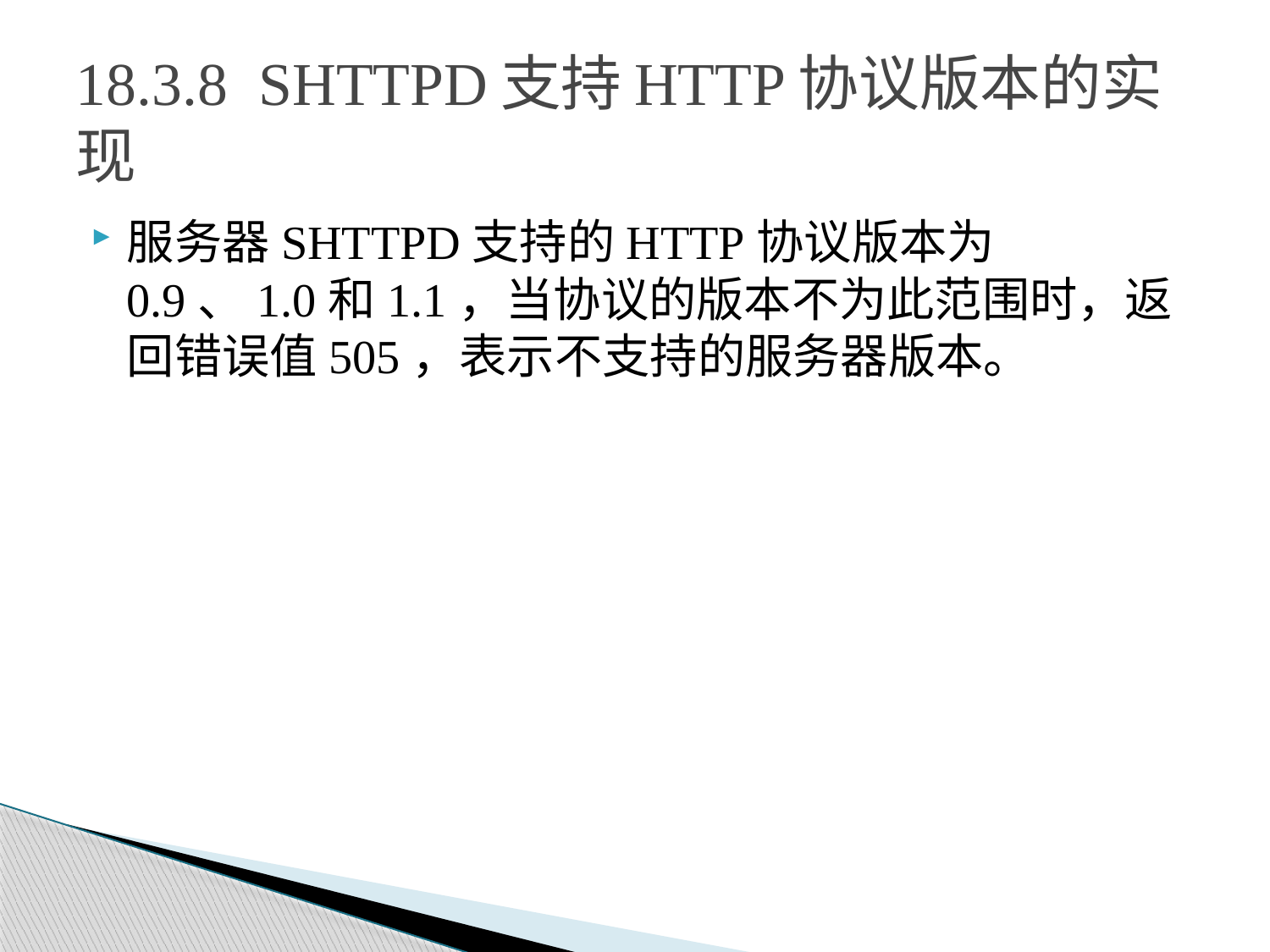

# 18.3.8  SHTTPD支持HTTP协议版本的实现
服务器SHTTPD支持的HTTP协议版本为0.9、1.0和1.1，当协议的版本不为此范围时，返回错误值505，表示不支持的服务器版本。